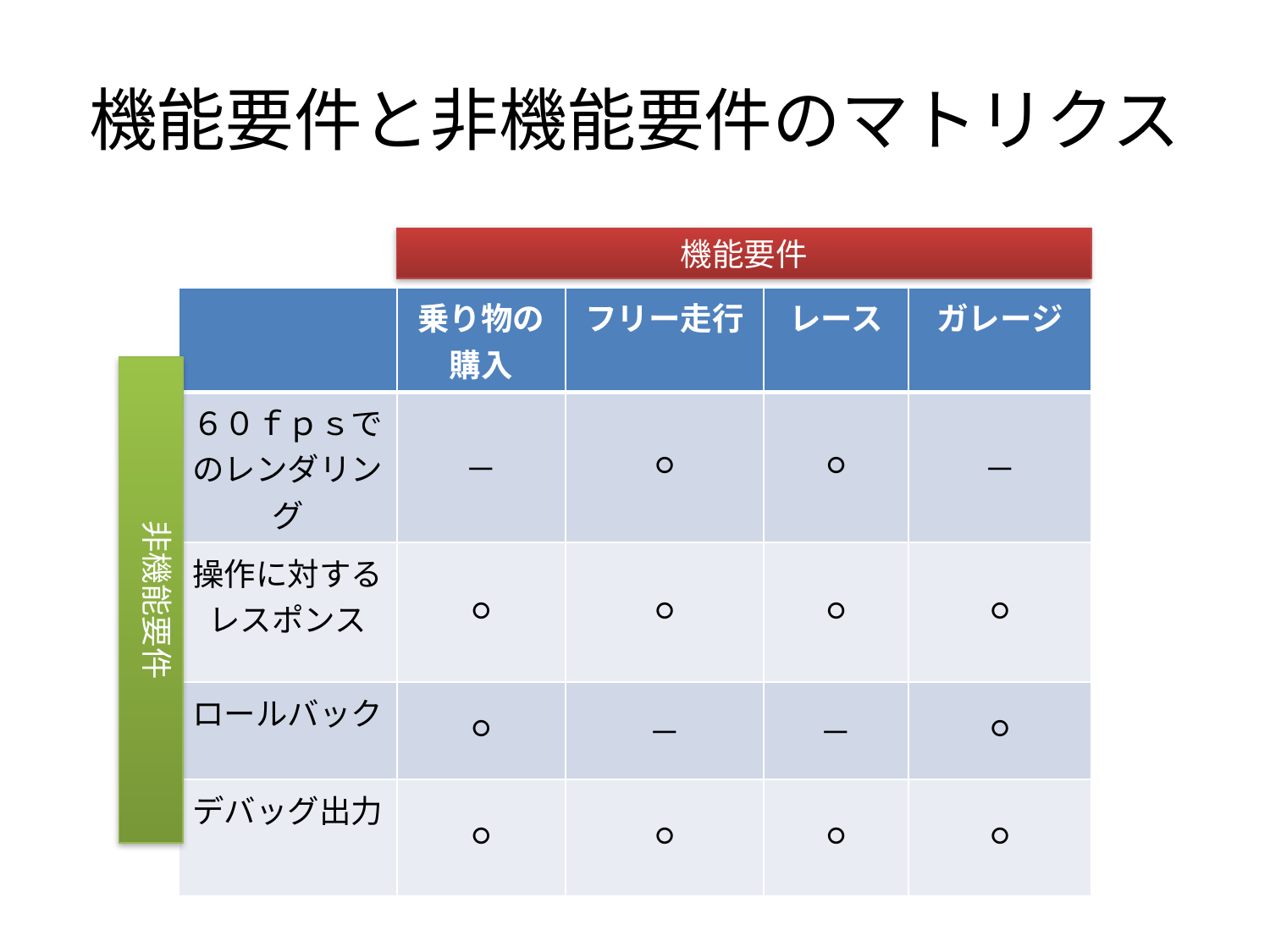

# 機能要件と非機能要件のマトリクス
機能要件
|  | 乗り物の購入 | フリー走行 | レース | ガレージ |
| --- | --- | --- | --- | --- |
| ６０ｆｐｓでのレンダリング | － | ○ | ○ | － |
| 操作に対するレスポンス | ○ | ○ | ○ | ○ |
| ロールバック | ○ | － | － | ○ |
| デバッグ出力 | ○ | ○ | ○ | ○ |
非機能要件